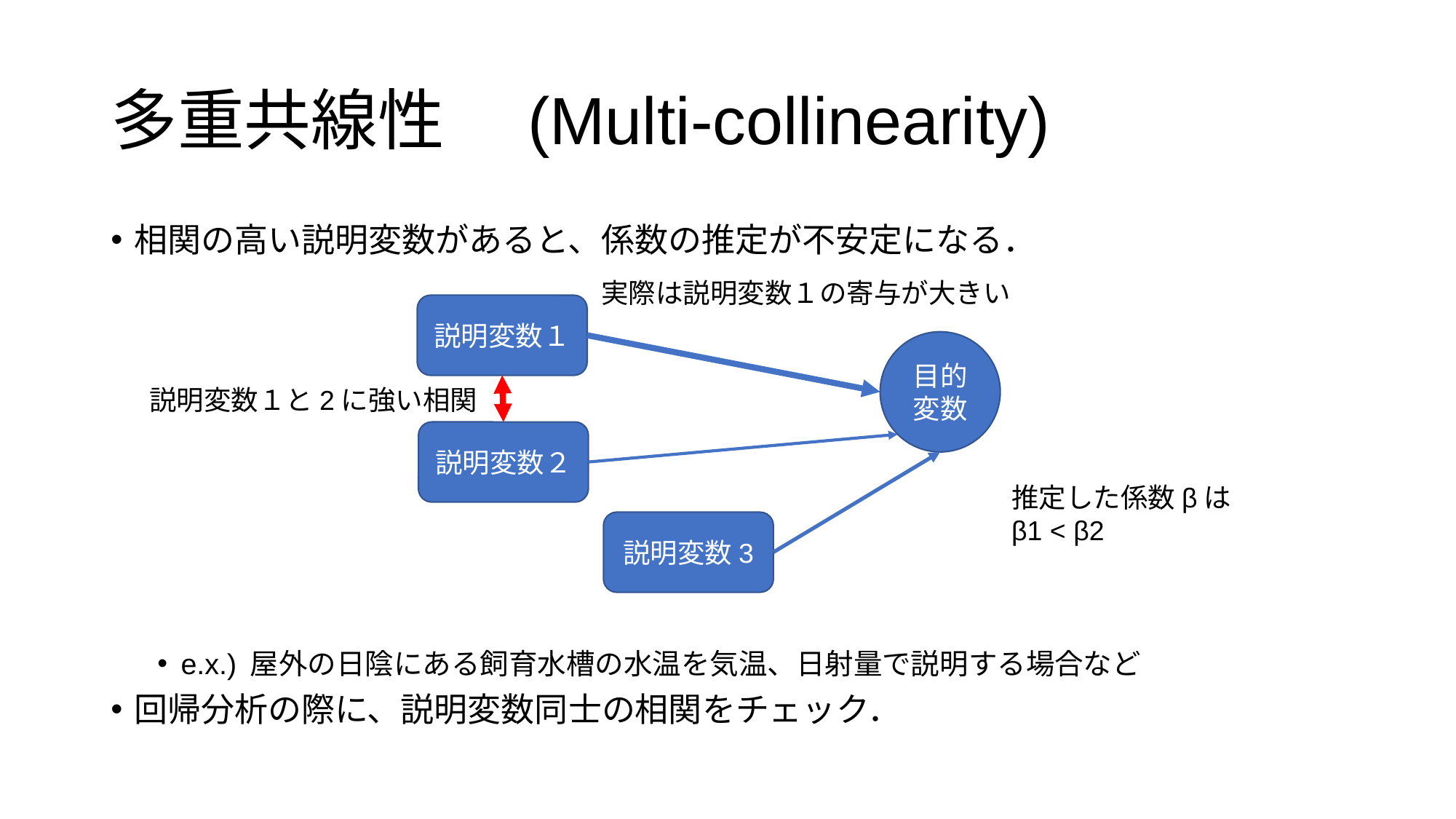

# 多重共線性　(Multi-collinearity)
相関の高い説明変数があると、係数の推定が不安定になる．

e.x.) 屋外の日陰にある飼育水槽の水温を気温、日射量で説明する場合など
回帰分析の際に、説明変数同士の相関をチェック．
実際は説明変数１の寄与が大きい
説明変数１
目的変数
説明変数１と2に強い相関
説明変数２
推定した係数βは
β1 < β2
説明変数3